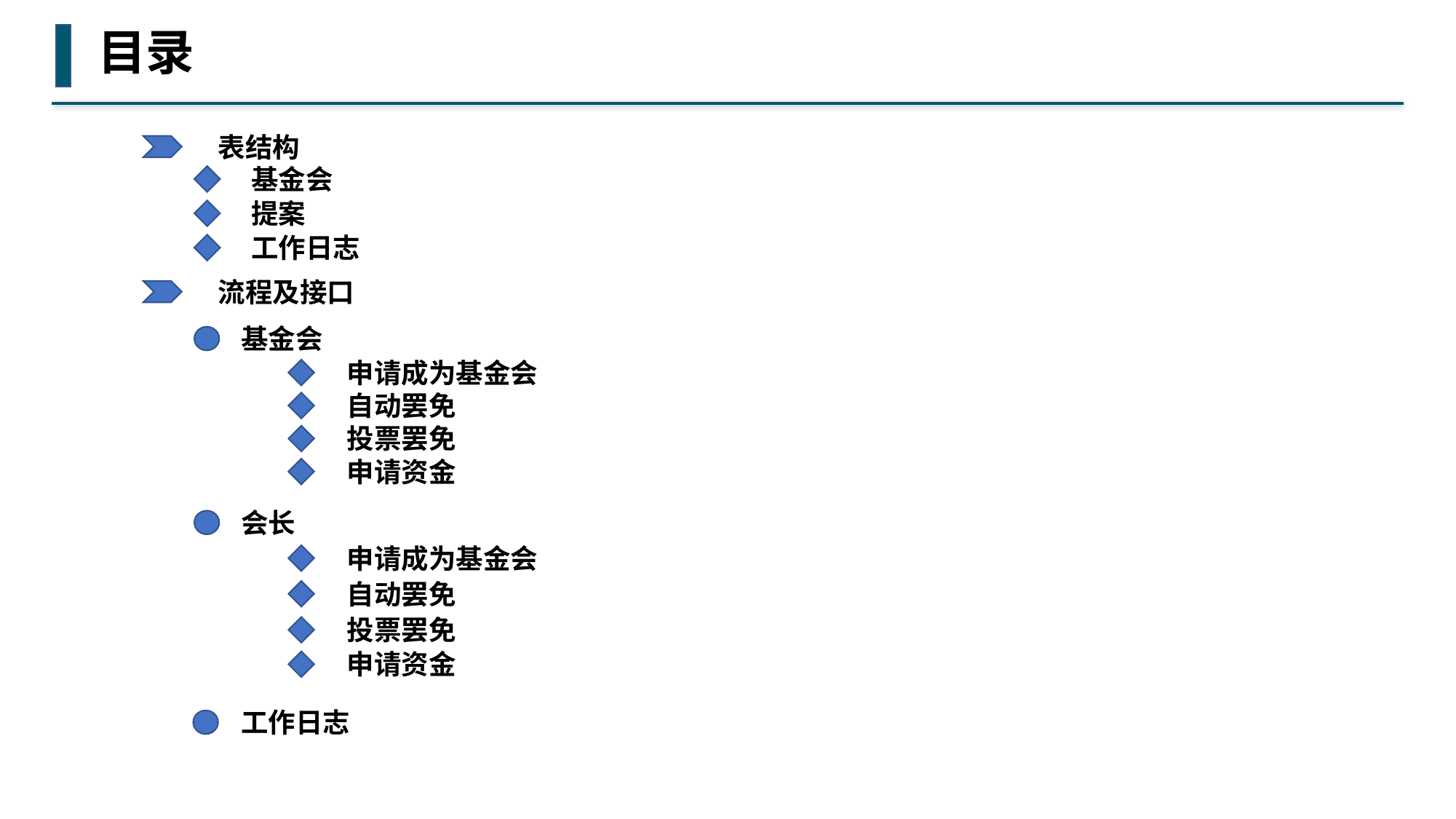

目录

表结构

基金会

提案

工作日志

流程及接口

基金会

申请成为基金会

自动罢免

投票罢免

申请资金

会长

申请成为基金会

自动罢免

投票罢免

申请资金

工作日志